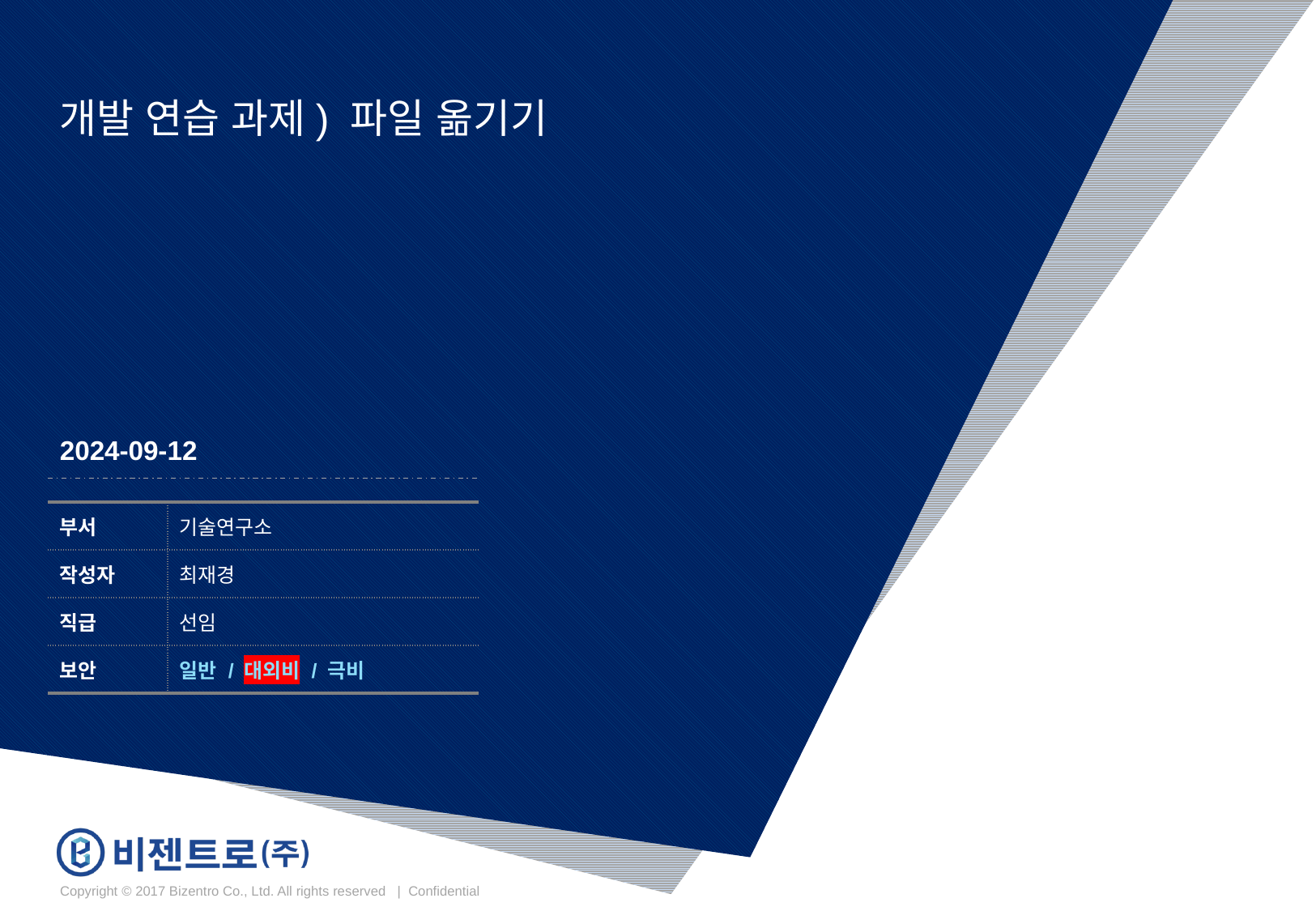

개발 연습 과제) 파일 옮기기
2024-09-12
| 부서 | 기술연구소 |
| --- | --- |
| 작성자 | 최재경 |
| 직급 | 선임 |
| 보안 | 일반 / 대외비 / 극비 |